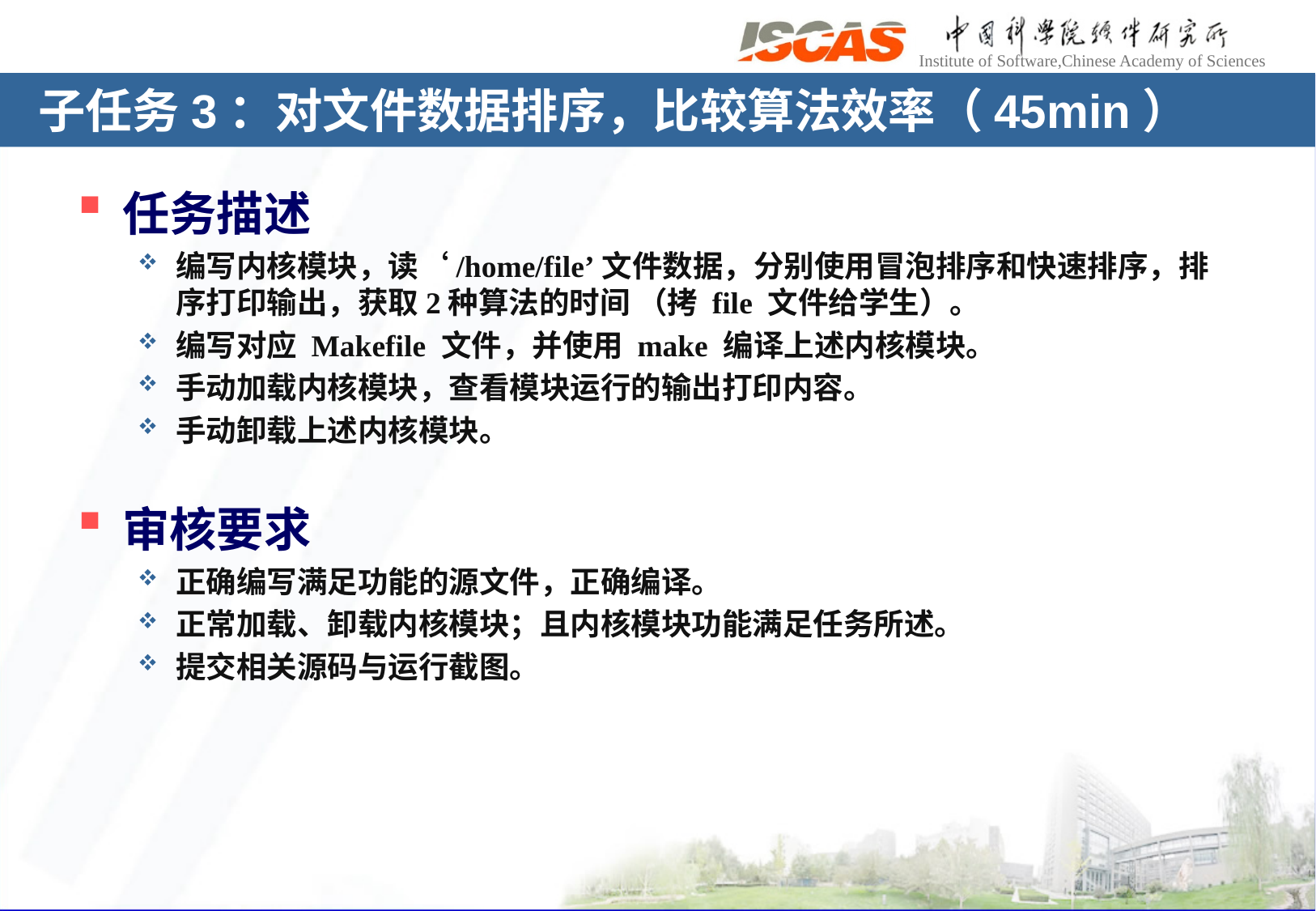

# 子任务3：对文件数据排序，比较算法效率（45min）
任务描述
编写内核模块，读‘/home/file’文件数据，分别使用冒泡排序和快速排序，排序打印输出，获取2种算法的时间 （拷 file 文件给学生）。
编写对应 Makefile 文件，并使用 make 编译上述内核模块。
手动加载内核模块，查看模块运行的输出打印内容。
手动卸载上述内核模块。

审核要求
正确编写满足功能的源文件，正确编译。
正常加载、卸载内核模块；且内核模块功能满足任务所述。
提交相关源码与运行截图。